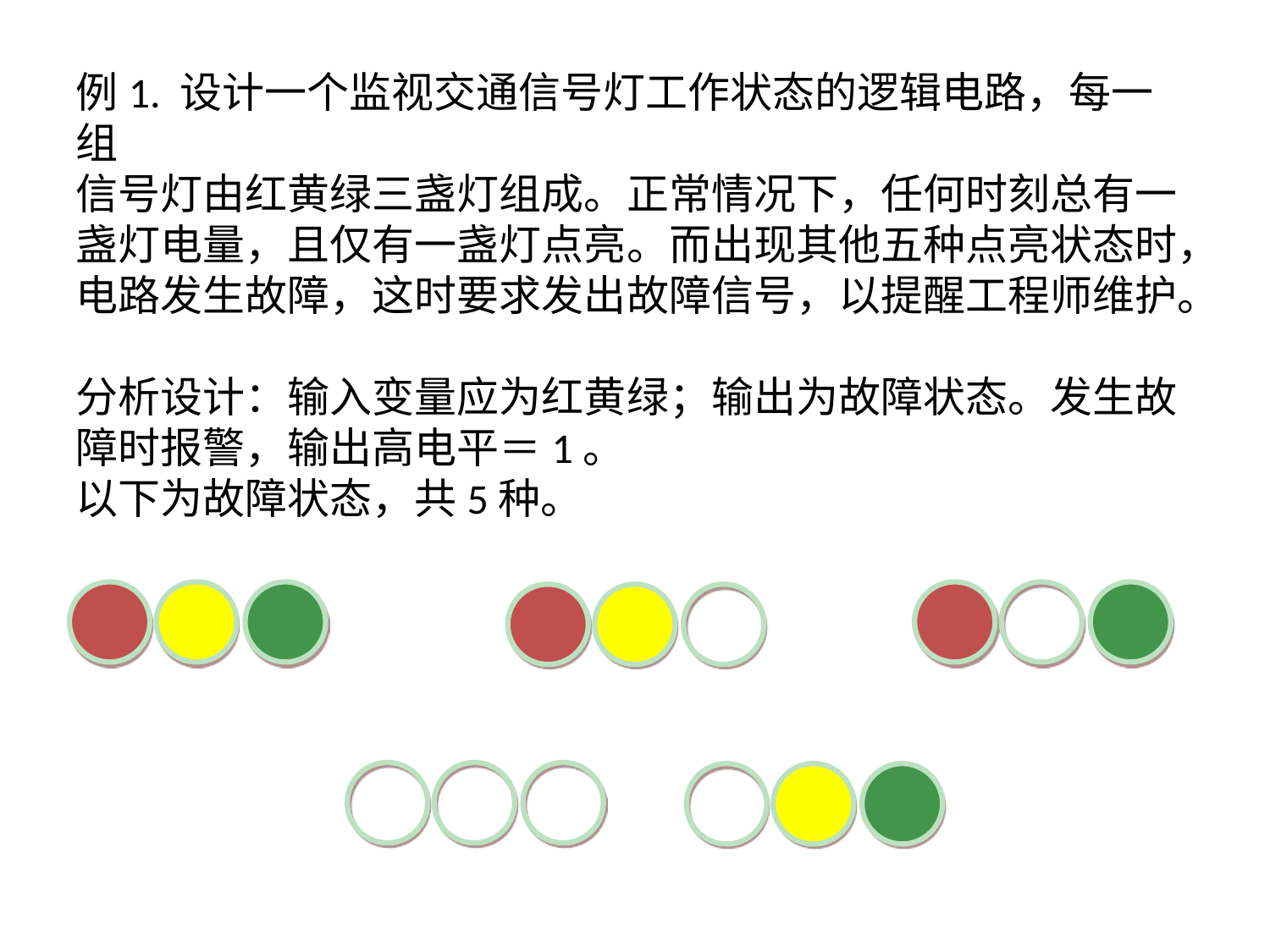

例1. 设计一个监视交通信号灯工作状态的逻辑电路，每一组
信号灯由红黄绿三盏灯组成。正常情况下，任何时刻总有一
盏灯电量，且仅有一盏灯点亮。而出现其他五种点亮状态时，
电路发生故障，这时要求发出故障信号，以提醒工程师维护。

分析设计：输入变量应为红黄绿；输出为故障状态。发生故
障时报警，输出高电平＝1。
以下为故障状态，共5种。